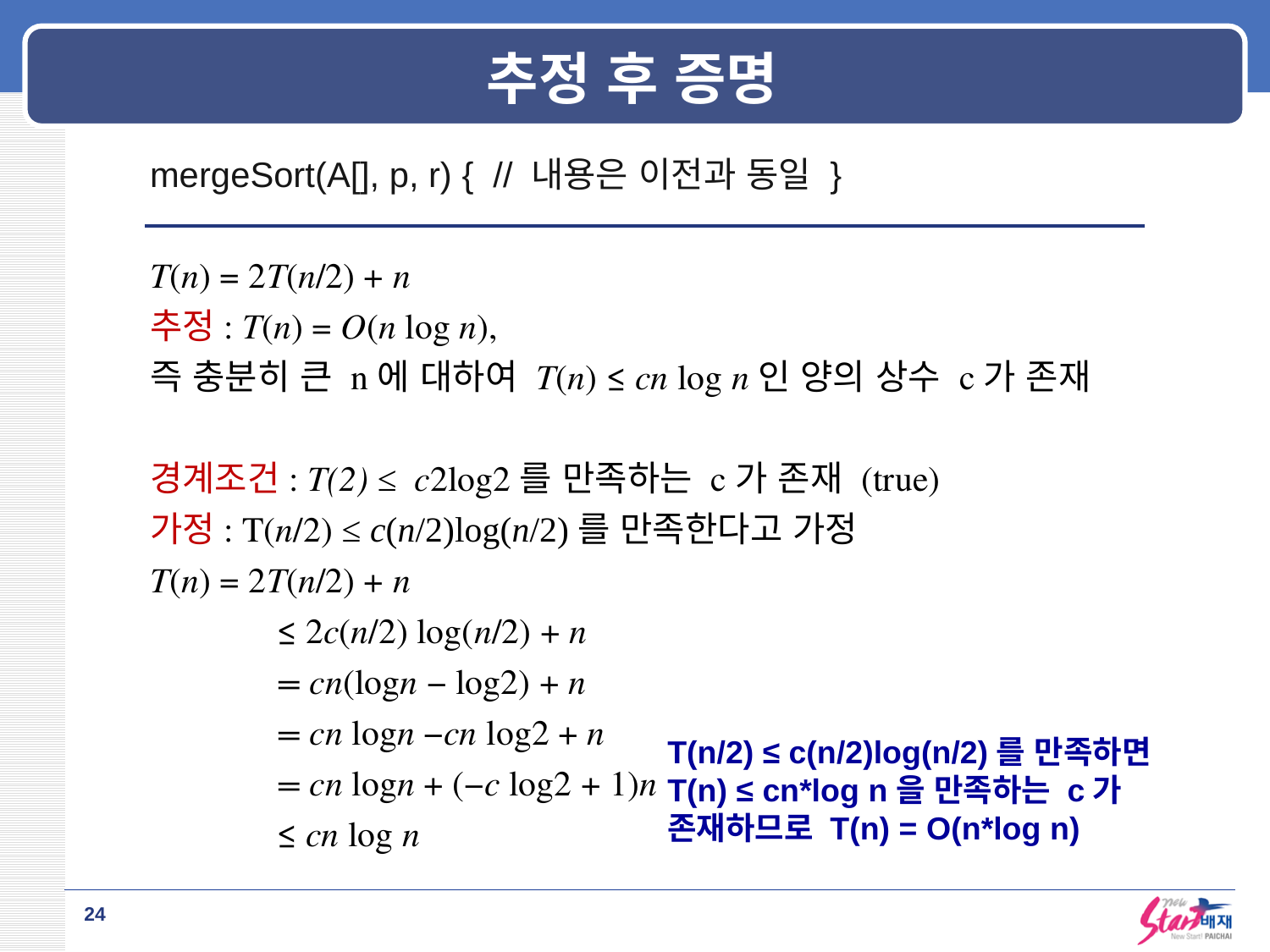

# 추정 후 증명
mergeSort(A[], p, r) {  // 내용은 이전과 동일 }

T(n) = 2T(n/2) + n
추정: T(n) = O(n log n),
즉 충분히 큰 n에 대하여 T(n) ≤ cn log n인 양의 상수 c가 존재

경계조건: T(2) ≤  c2log2를 만족하는 c가 존재 (true)
가정: T(n/2) ≤ c(n/2)log(n/2)를 만족한다고 가정
T(n) = 2T(n/2) + n
	≤ 2c(n/2) log(n/2) + n
	= cn(logn − log2) + n
	= cn logn −cn log2 + n
	= cn logn + (−c log2 + 1)n
	≤ cn log n
T(n/2) ≤ c(n/2)log(n/2)를 만족하면
T(n) ≤ cn*log n을 만족하는 c가 존재하므로 T(n) = O(n*log n)
24